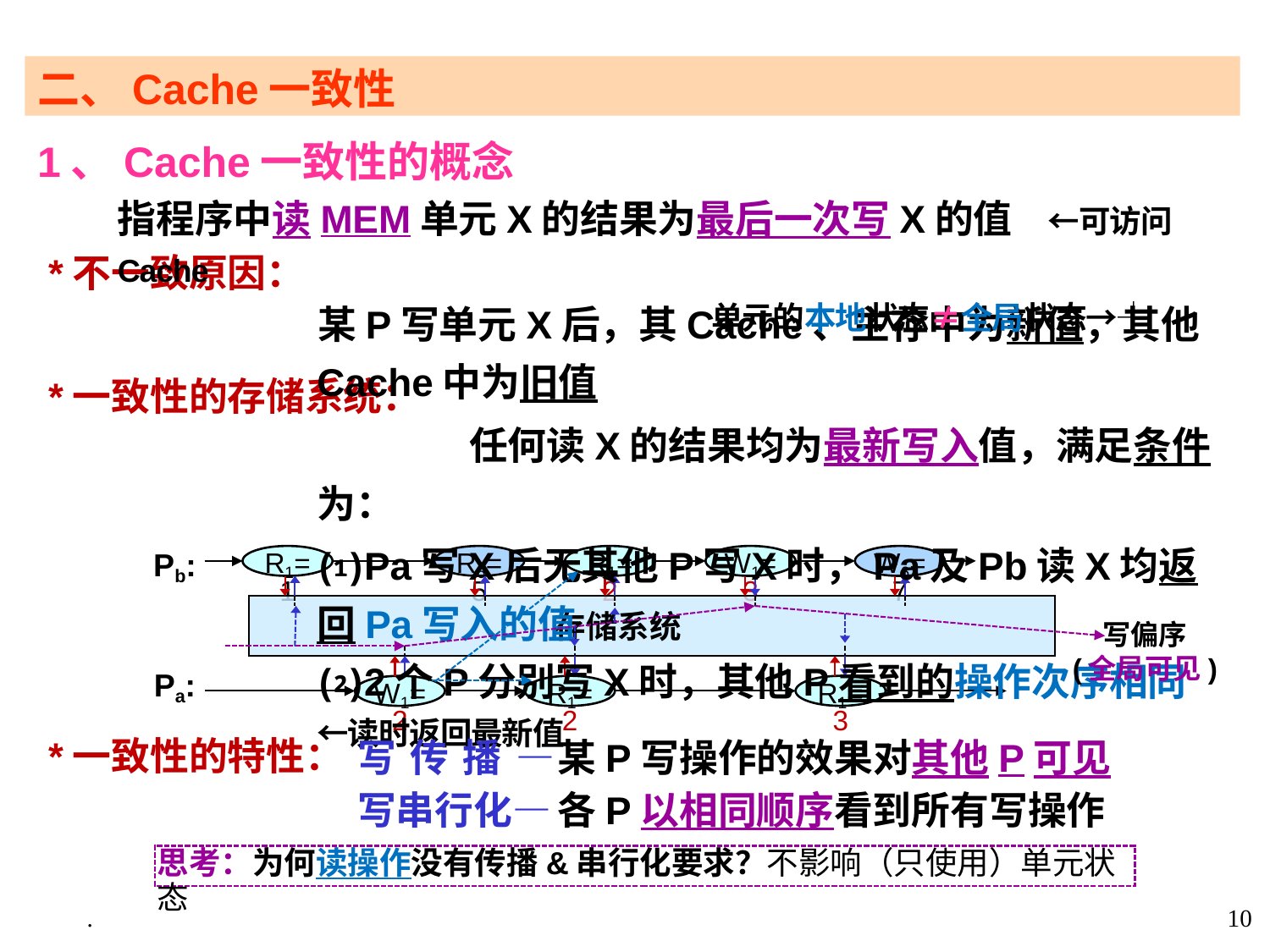

二、Cache一致性
1、Cache一致性的概念

 *不一致原因：

 *一致性的存储系统：

 *一致性的特性：
指程序中读MEM单元X的结果为最后一次写X的值    ←可访问Cache
某P写单元X后，其Cache、主存中为新值，其他Cache中为旧值
                任何读X的结果均为最新写入值，满足条件为：
⑴Pa写X后无其他P写X时，Pa及Pb读X均返回Pa写入的值
⑵2个P分别写X时，其他P看到的操作次序相同   ←读时返回最新值
单元的本地状态≠全局状态→┘
R1=1
R6=5
R1=2
W1=3
W6=7
Pb:
                                         存储系统
Pa:
R1=3
W1=2
R1=2
写偏序
(全局可见)
写传播—
写串行化—
某P写操作的效果对其他P可见
各P以相同顺序看到所有写操作
思考：为何读操作没有传播&串行化要求？不影响（只使用）单元状态
.
10